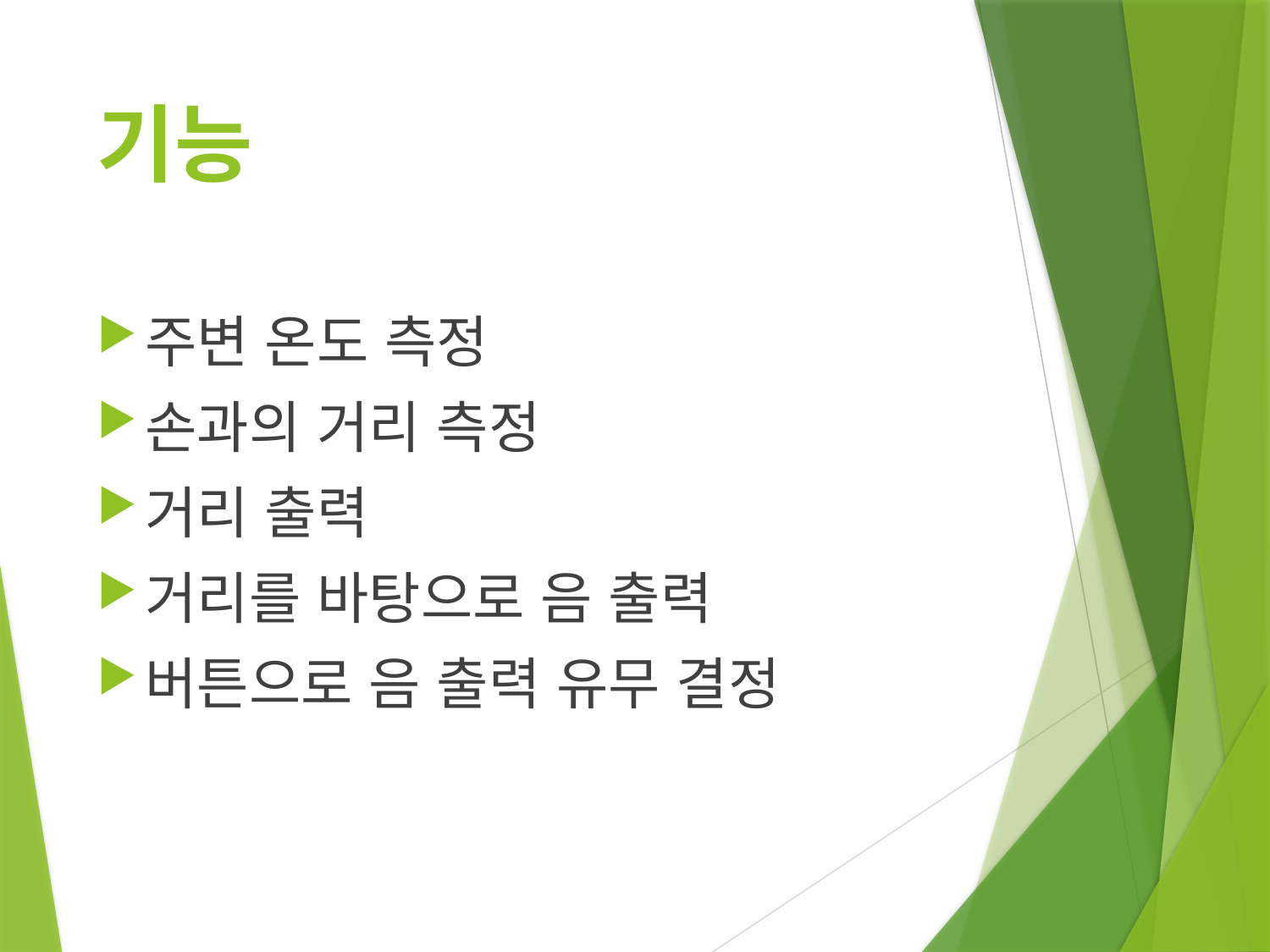

# 기능
주변 온도 측정
손과의 거리 측정
거리 출력
거리를 바탕으로 음 출력
버튼으로 음 출력 유무 결정